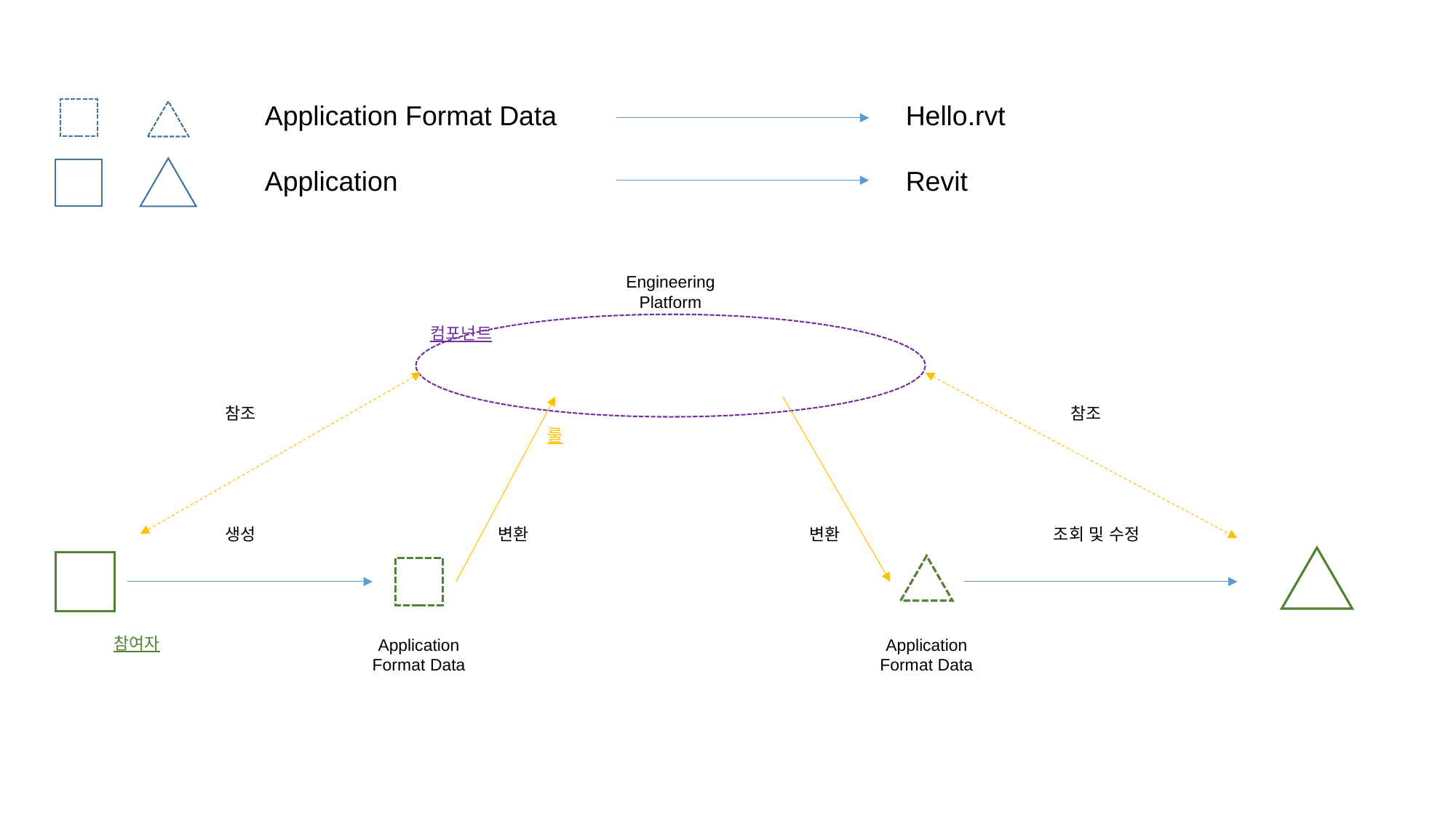

Application Format Data

Application
Hello.rvt

Revit

Engineering Platform

컴포넌트
참조
참조
룰
생성
변환
변환
조회 및 수정

참여자
Application Format Data
Application Format Data